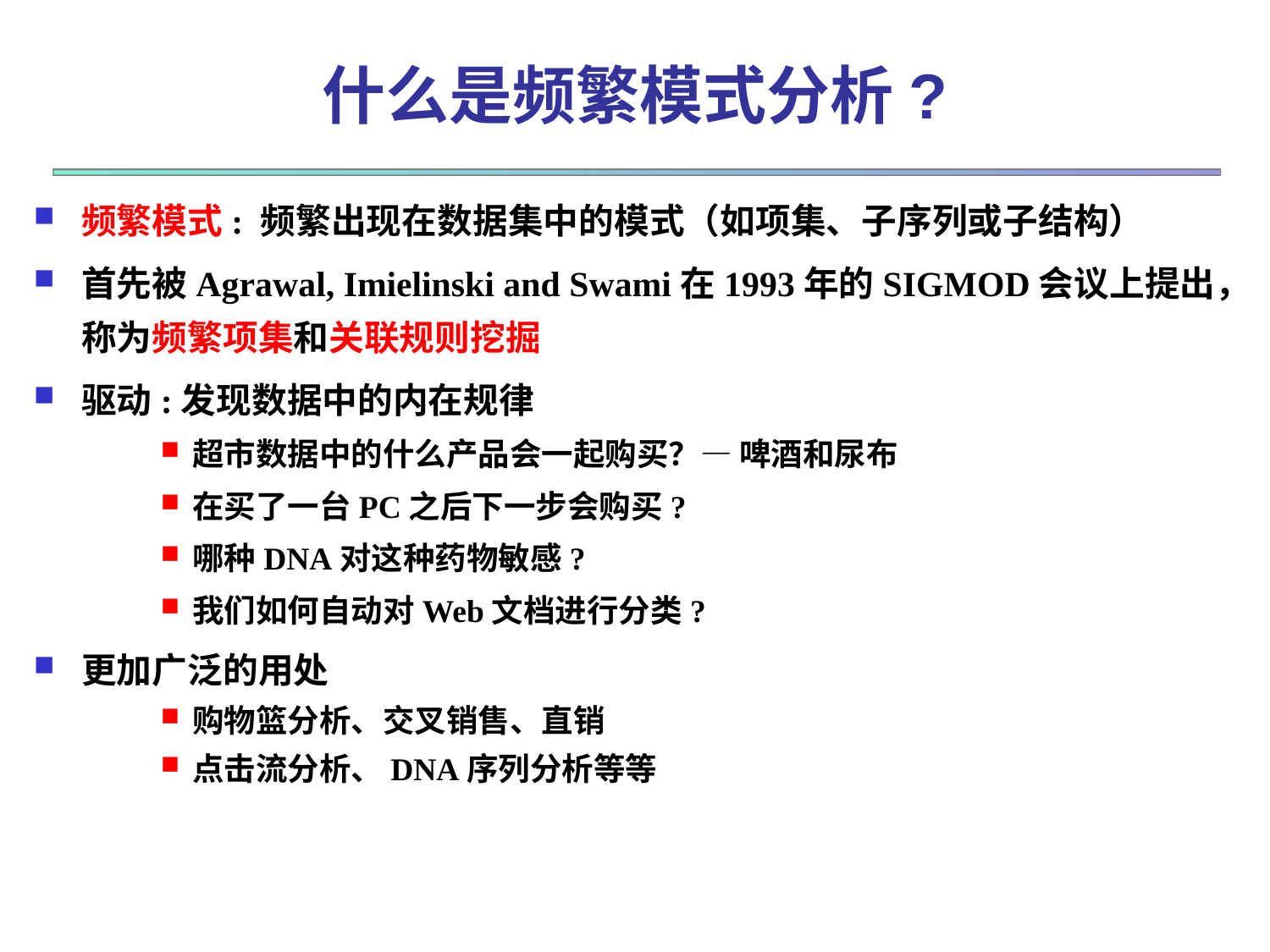

# 什么是频繁模式分析?
频繁模式: 频繁出现在数据集中的模式（如项集、子序列或子结构）
首先被Agrawal, Imielinski and Swami在1993年的SIGMOD会议上提出，称为频繁项集和关联规则挖掘
驱动:发现数据中的内在规律
超市数据中的什么产品会一起购买？— 啤酒和尿布
在买了一台PC之后下一步会购买?
哪种DNA对这种药物敏感?
我们如何自动对Web文档进行分类?
更加广泛的用处
购物篮分析、交叉销售、直销
点击流分析、DNA序列分析等等
4